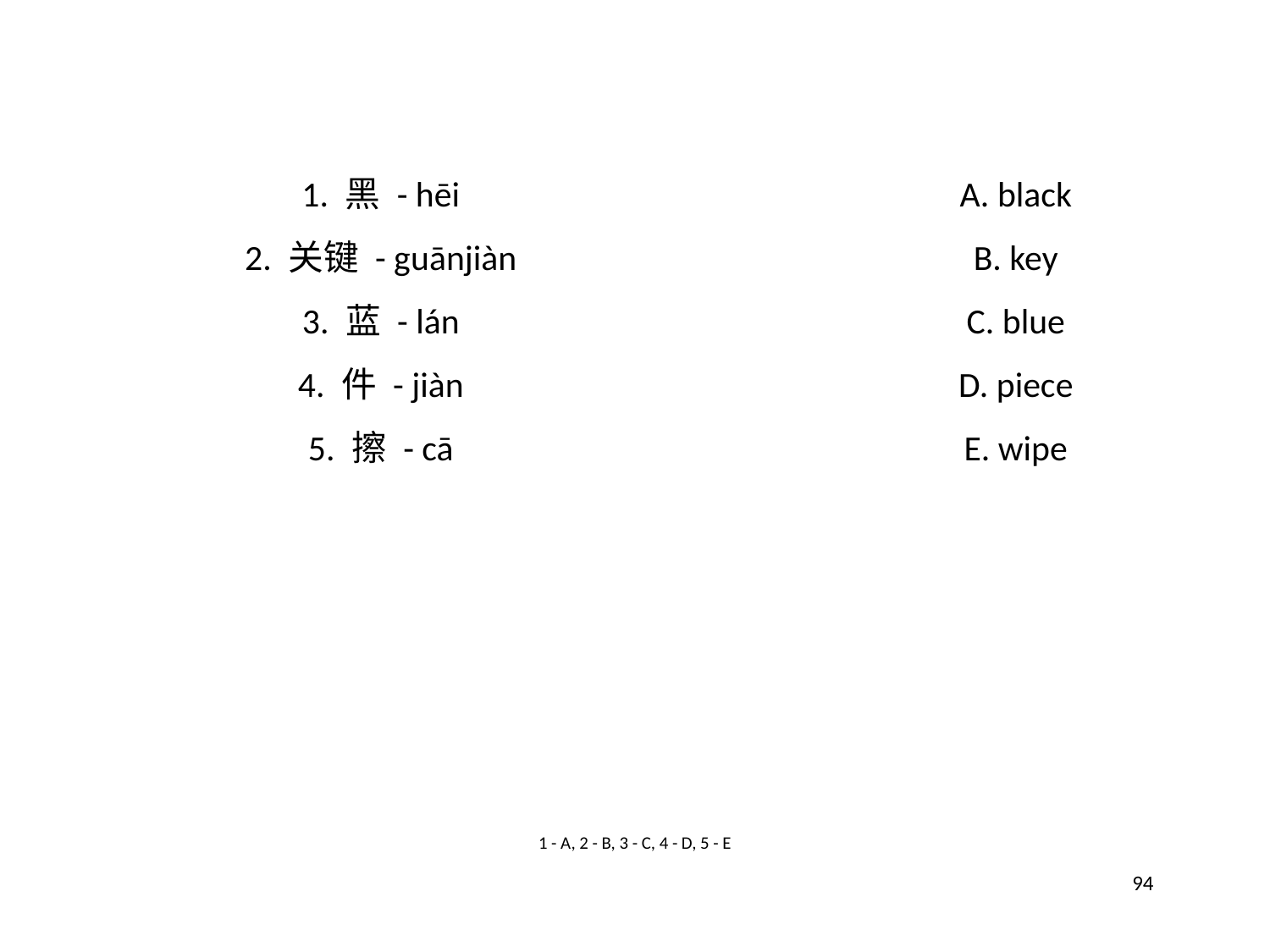

1. 黑 - hēi

A. black

2. 关键 - guānjiàn

B. key

3. 蓝 - lán

C. blue

4. 件 - jiàn

D. piece

5. 擦 - cā

E. wipe
1 - A, 2 - B, 3 - C, 4 - D, 5 - E

94